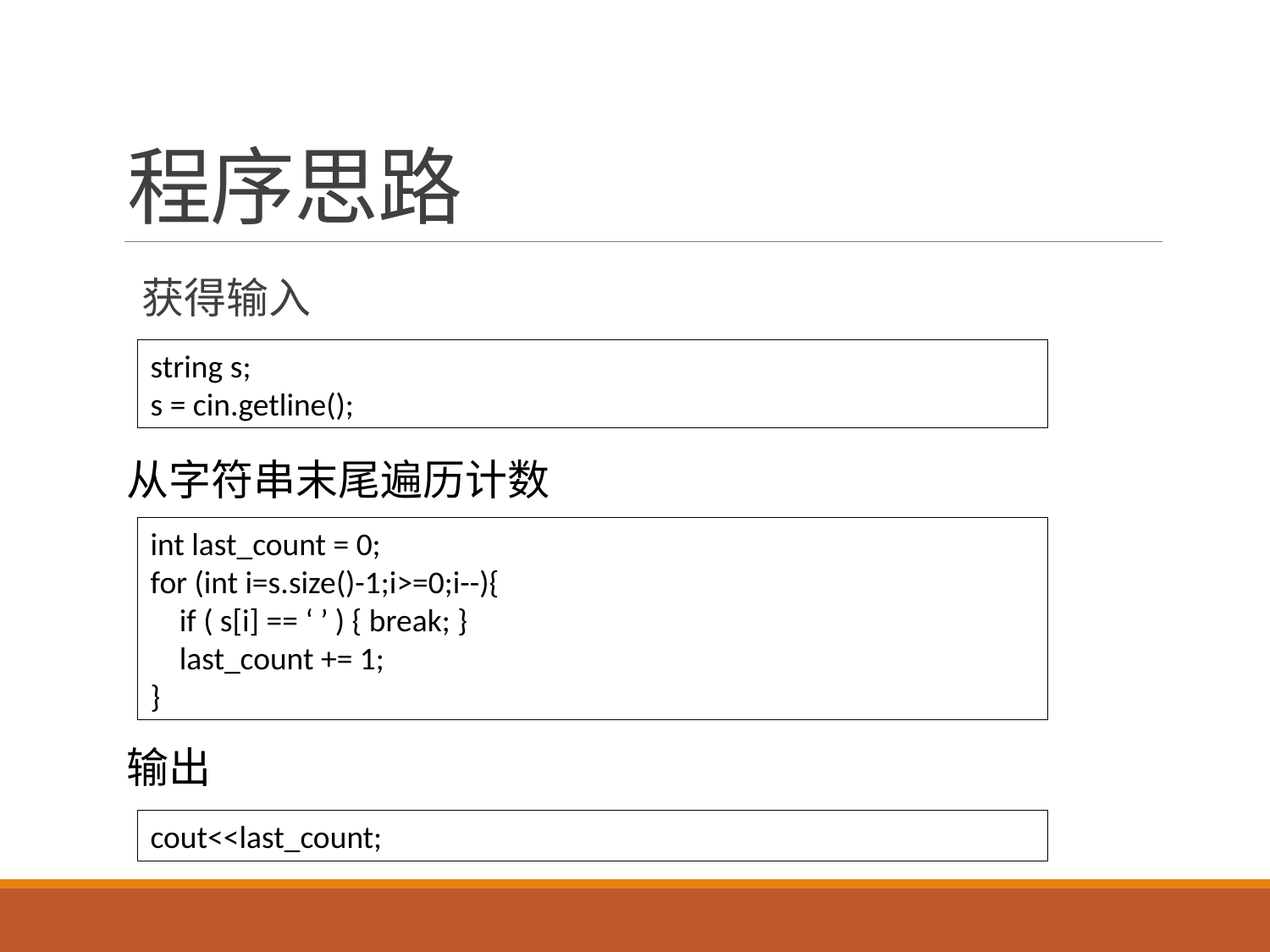

# 程序思路
获得输入
string s;
s = cin.getline();
从字符串末尾遍历计数

int last_count = 0;
for (int i=s.size()-1;i>=0;i--){
    if ( s[i] == ‘ ’ ) { break; }
    last_count += 1;
}
输出
cout<<last_count;